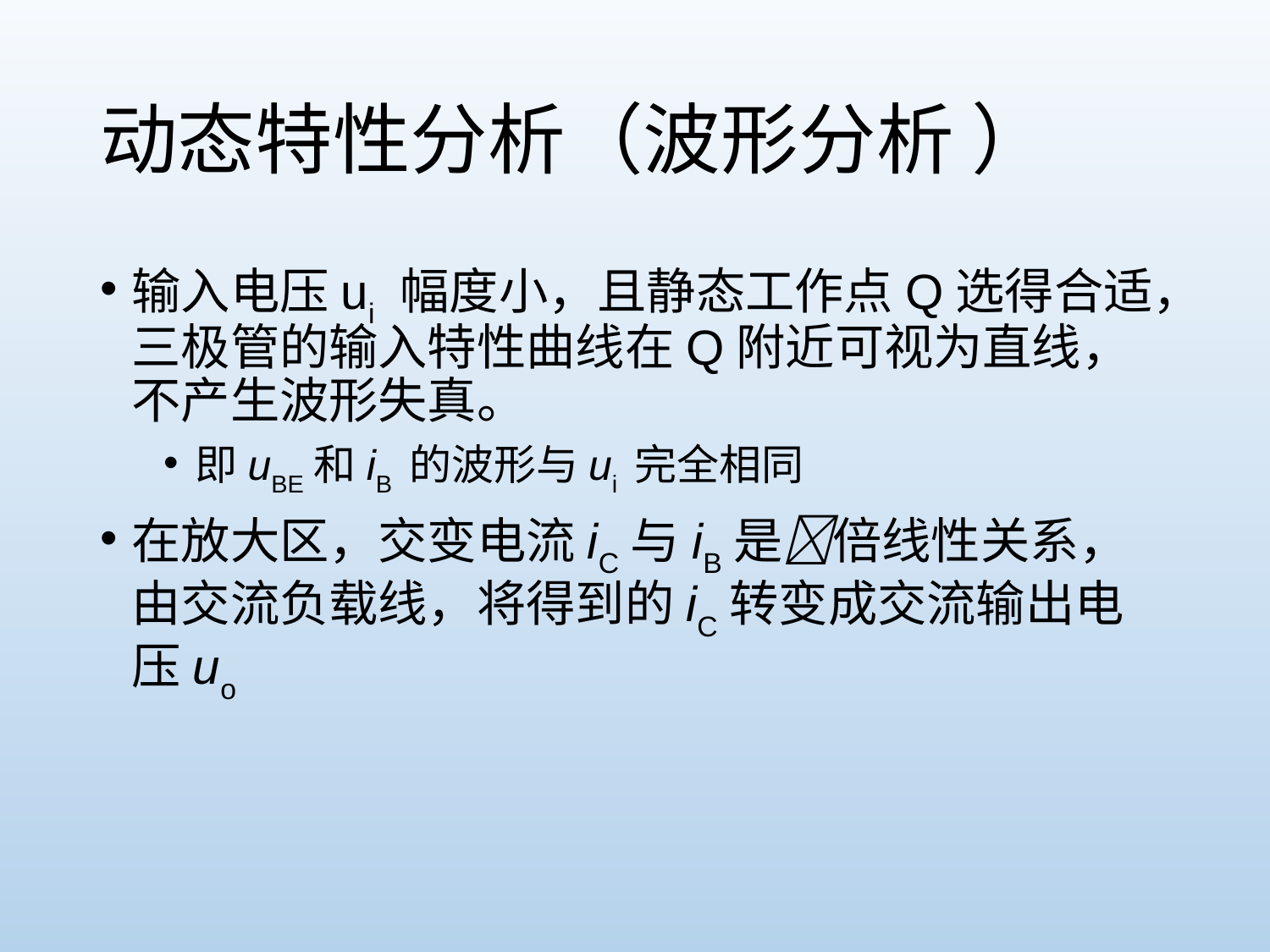

# 动态特性分析（波形分析 ）
输入电压ui 幅度小，且静态工作点Q选得合适，三极管的输入特性曲线在Q附近可视为直线，不产生波形失真。
即uBE和iB 的波形与ui 完全相同
在放大区，交变电流iC与iB是β倍线性关系，由交流负载线，将得到的iC转变成交流输出电压uo